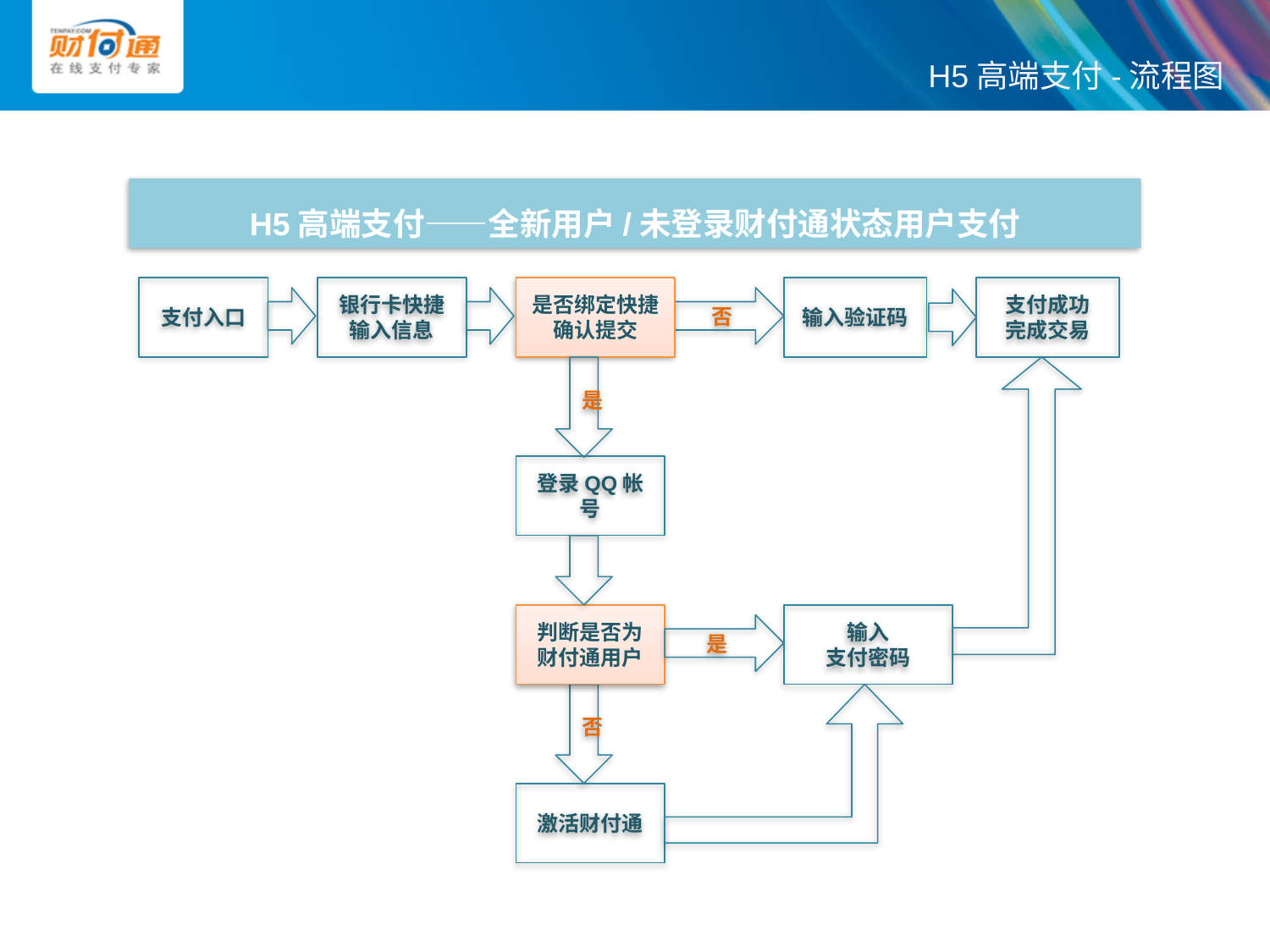

H5高端支付-流程图
H5高端支付——全新用户/未登录财付通状态用户支付
支付入口
银行卡快捷输入信息
是否绑定快捷
确认提交
输入验证码
支付成功
完成交易

否

是
登录QQ帐号

判断是否为
财付通用户
输入
支付密码
是

否
激活财付通